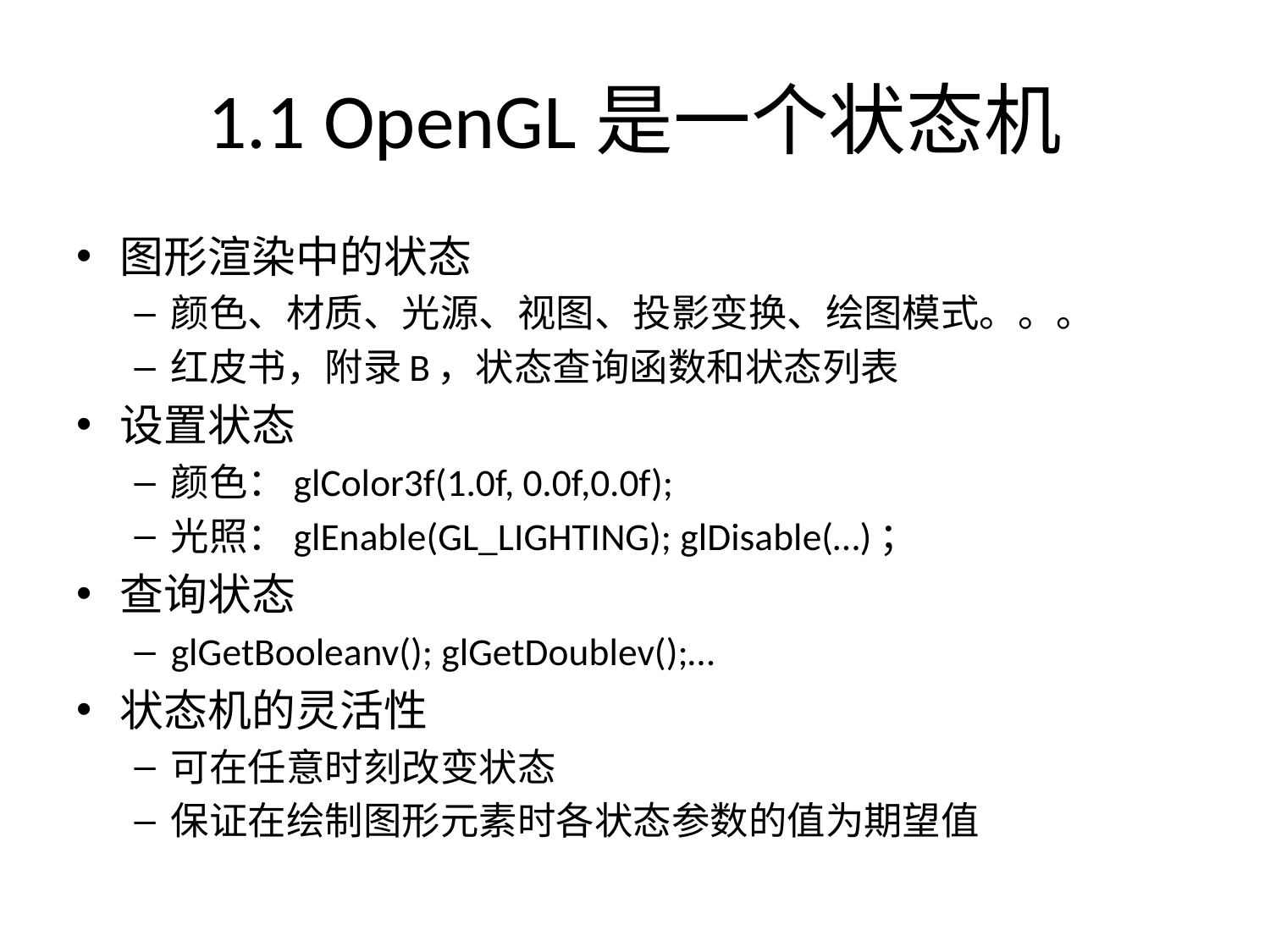

# 1.1 OpenGL是一个状态机
图形渲染中的状态
颜色、材质、光源、视图、投影变换、绘图模式。。。
红皮书，附录B，状态查询函数和状态列表
设置状态
颜色：glColor3f(1.0f, 0.0f,0.0f);
光照：glEnable(GL_LIGHTING); glDisable(…)；
查询状态
glGetBooleanv(); glGetDoublev();…
状态机的灵活性
可在任意时刻改变状态
保证在绘制图形元素时各状态参数的值为期望值